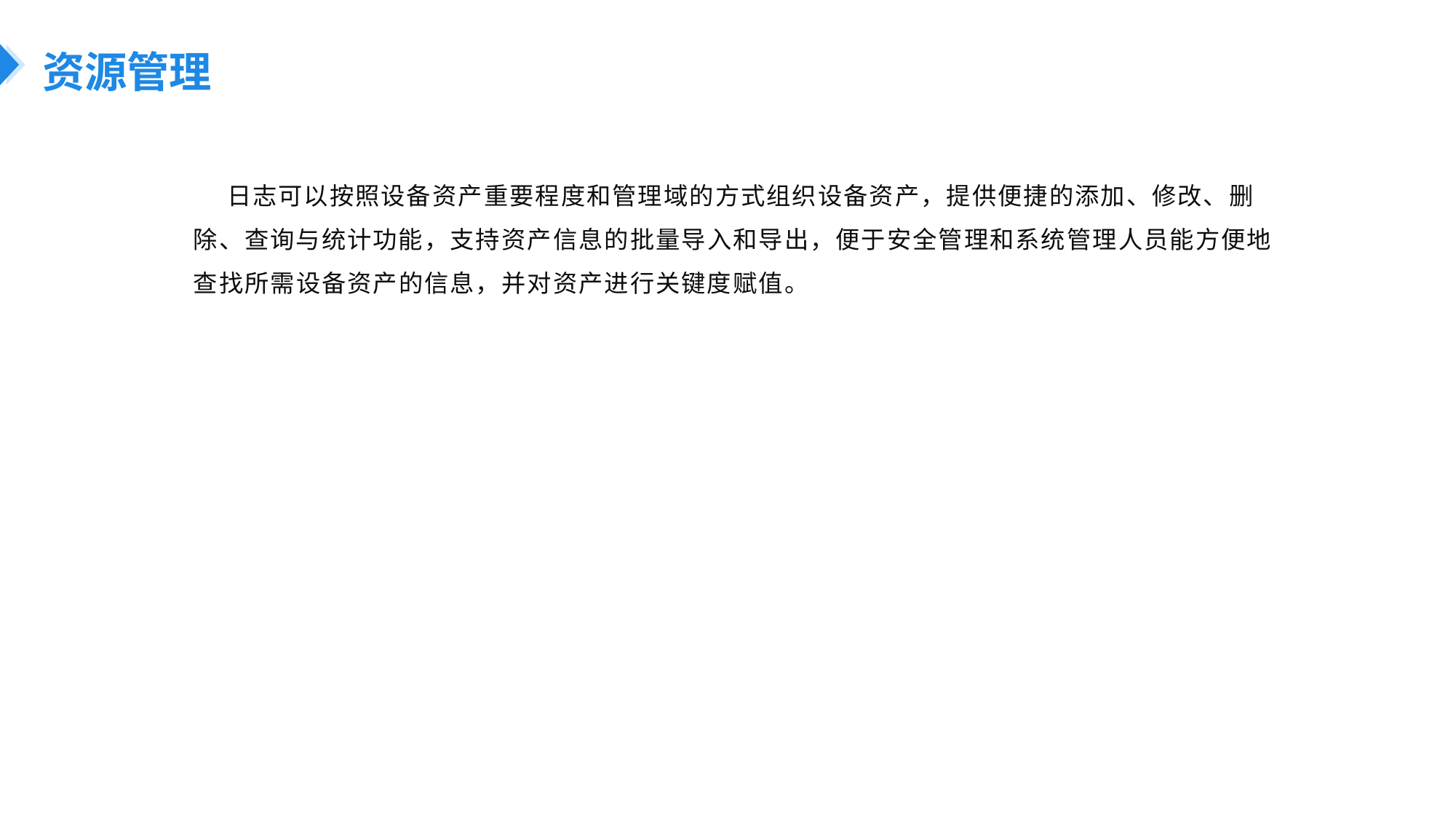

# 资源管理
    日志可以按照设备资产重要程度和管理域的方式组织设备资产，提供便捷的添加、修改、删除、查询与统计功能，支持资产信息的批量导入和导出，便于安全管理和系统管理人员能方便地查找所需设备资产的信息，并对资产进行关键度赋值。